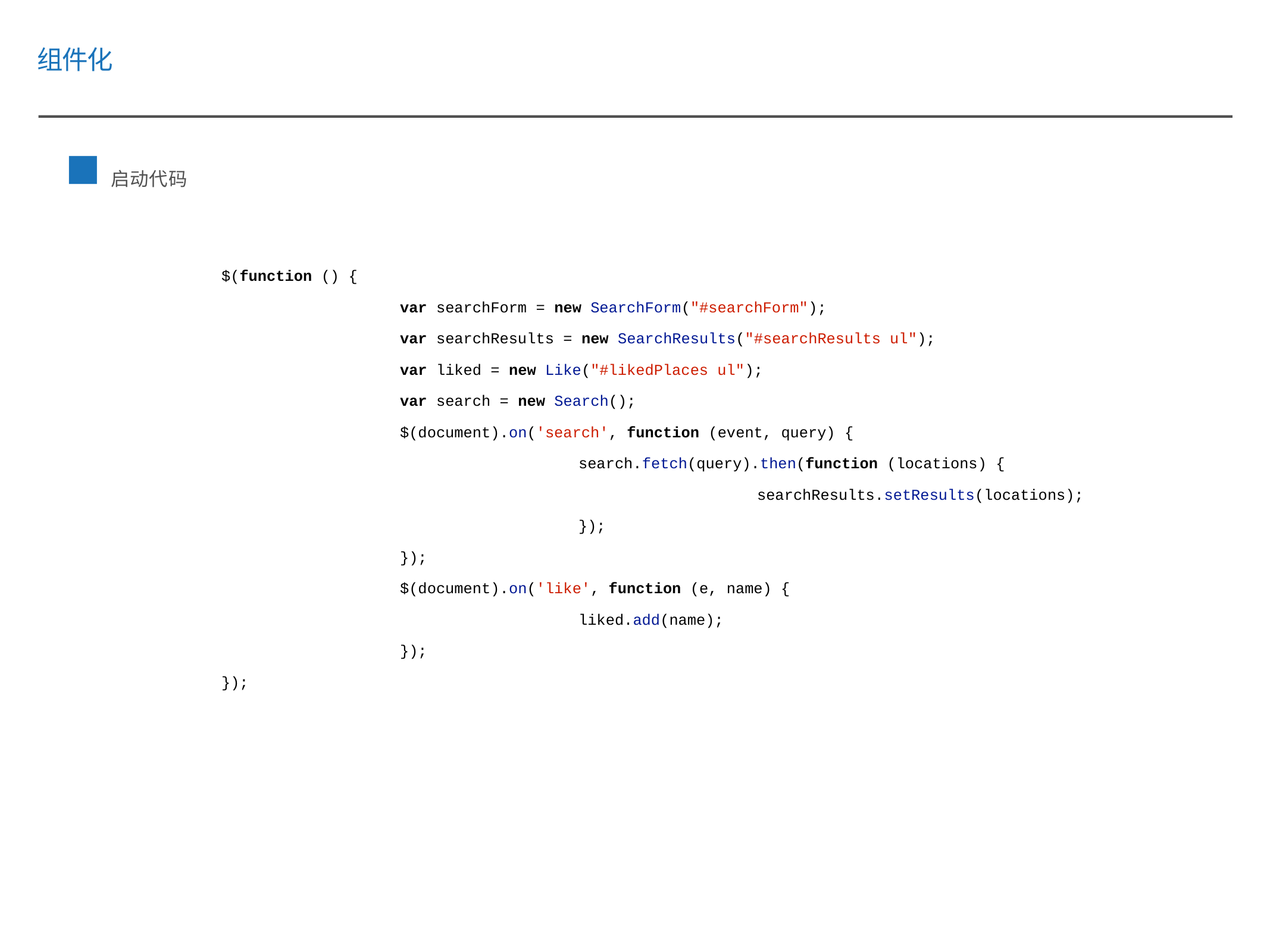

组件化
启动代码
$(function () {
		var searchForm = new SearchForm("#searchForm");
		var searchResults = new SearchResults("#searchResults ul");
		var liked = new Like("#likedPlaces ul");
		var search = new Search();
		$(document).on('search', function (event, query) {
				search.fetch(query).then(function (locations) {
						searchResults.setResults(locations);
				});
		});
		$(document).on('like', function (e, name) {
				liked.add(name);
		});
});